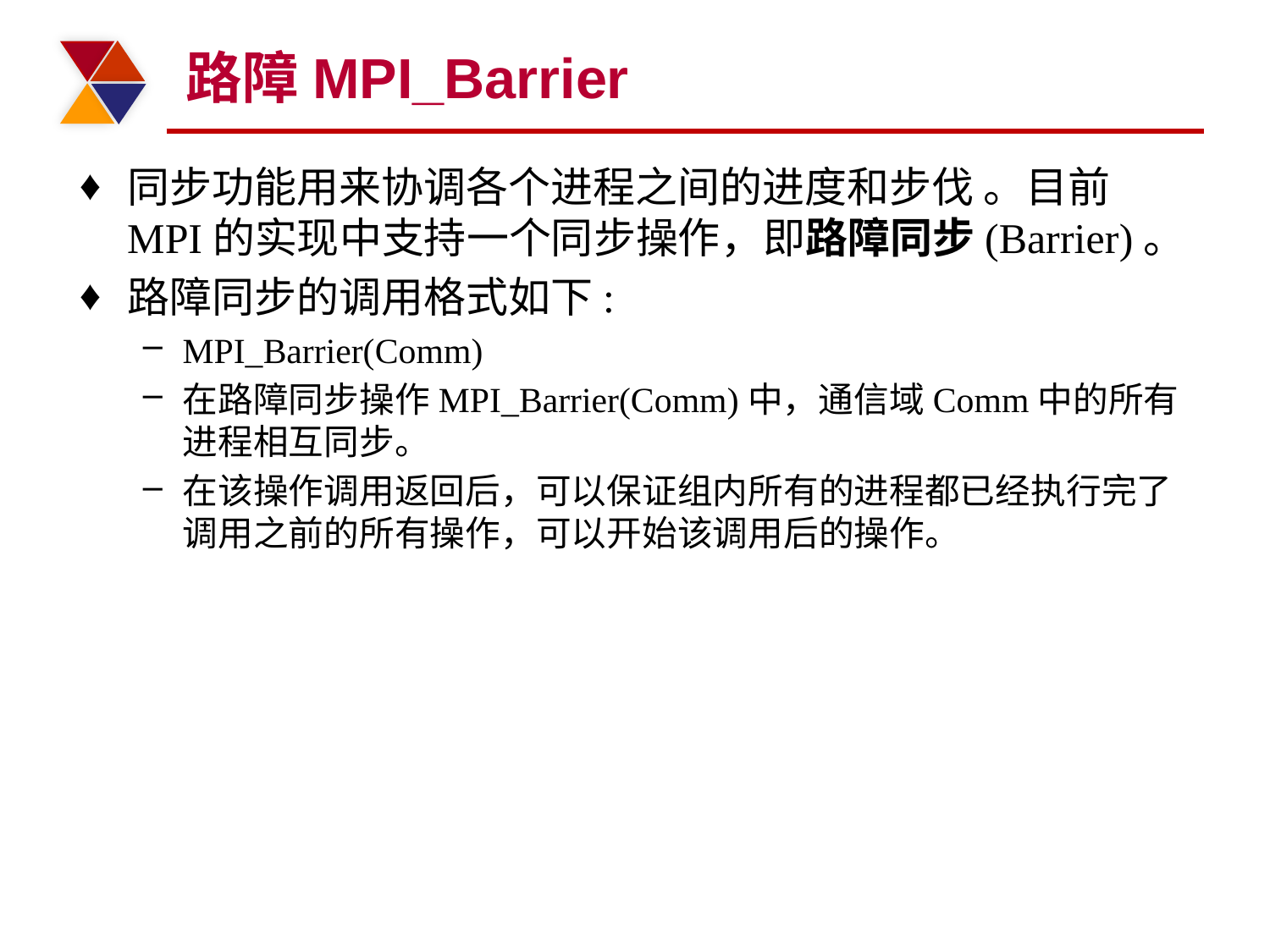

# 路障MPI_Barrier
同步功能用来协调各个进程之间的进度和步伐 。目前MPI的实现中支持一个同步操作，即路障同步(Barrier)。
路障同步的调用格式如下:
MPI_Barrier(Comm)
在路障同步操作MPI_Barrier(Comm)中，通信域Comm中的所有进程相互同步。
在该操作调用返回后，可以保证组内所有的进程都已经执行完了调用之前的所有操作，可以开始该调用后的操作。